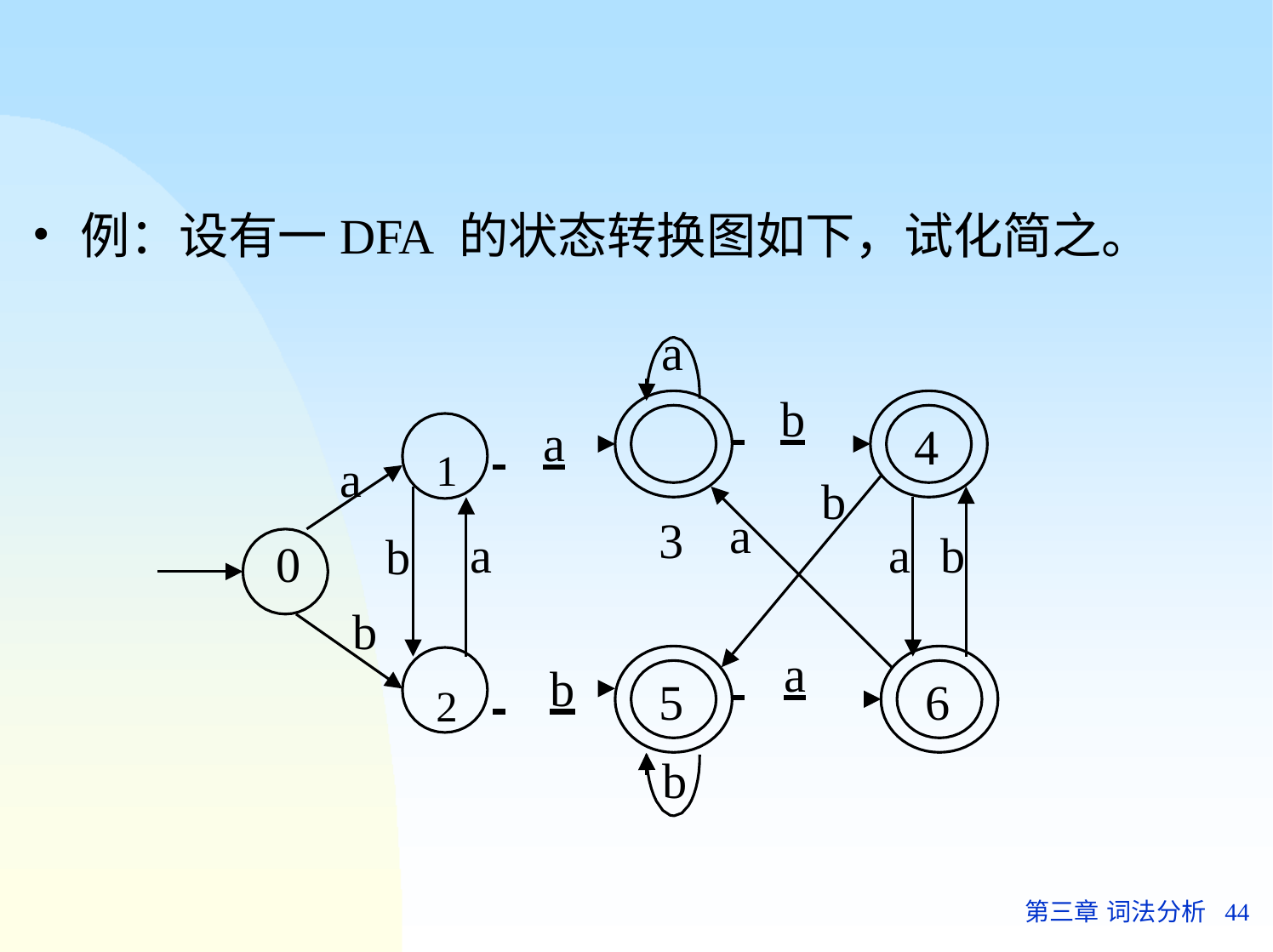

例：设有一DFA 的状态转换图如下，试化简之。
a  3

1	 	a
 	b

4

a
b
a
a
a	b
b

0

b
2	 	b
 	a

5
b
6

第三章 词法分析	44